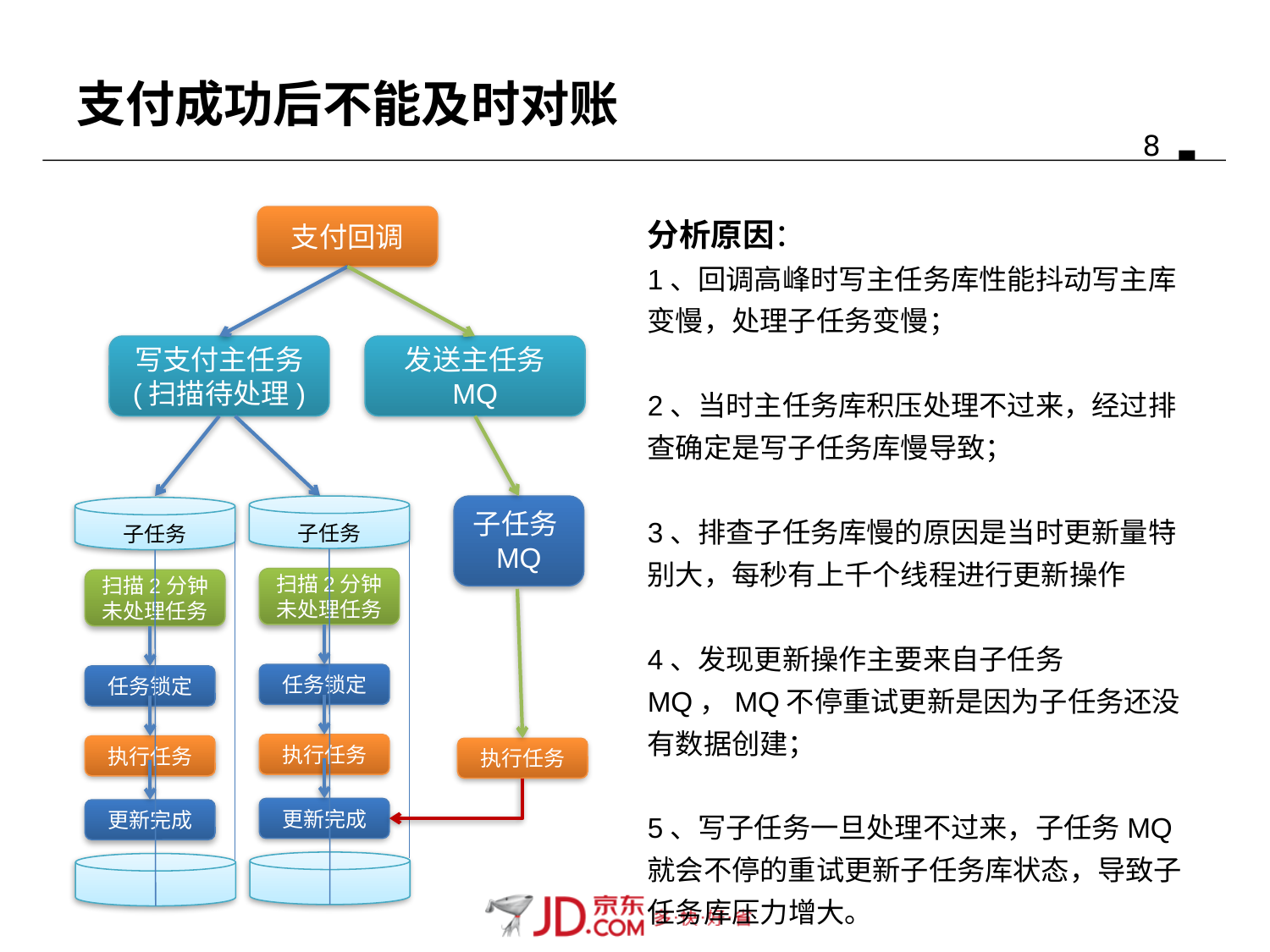

# 支付成功后不能及时对账
支付回调
分析原因：
1、回调高峰时写主任务库性能抖动写主库变慢，处理子任务变慢；

2、当时主任务库积压处理不过来，经过排查确定是写子任务库慢导致；

3、排查子任务库慢的原因是当时更新量特别大，每秒有上千个线程进行更新操作

4、发现更新操作主要来自子任务MQ，MQ不停重试更新是因为子任务还没有数据创建；

5、写子任务一旦处理不过来，子任务MQ就会不停的重试更新子任务库状态，导致子任务库压力增大。
写支付主任务
(扫描待处理)
发送主任务
MQ
子任务
子任务MQ
子任务
扫描2分钟未处理任务
扫描2分钟未处理任务
任务锁定
任务锁定
执行任务
执行任务
执行任务
更新完成
更新完成